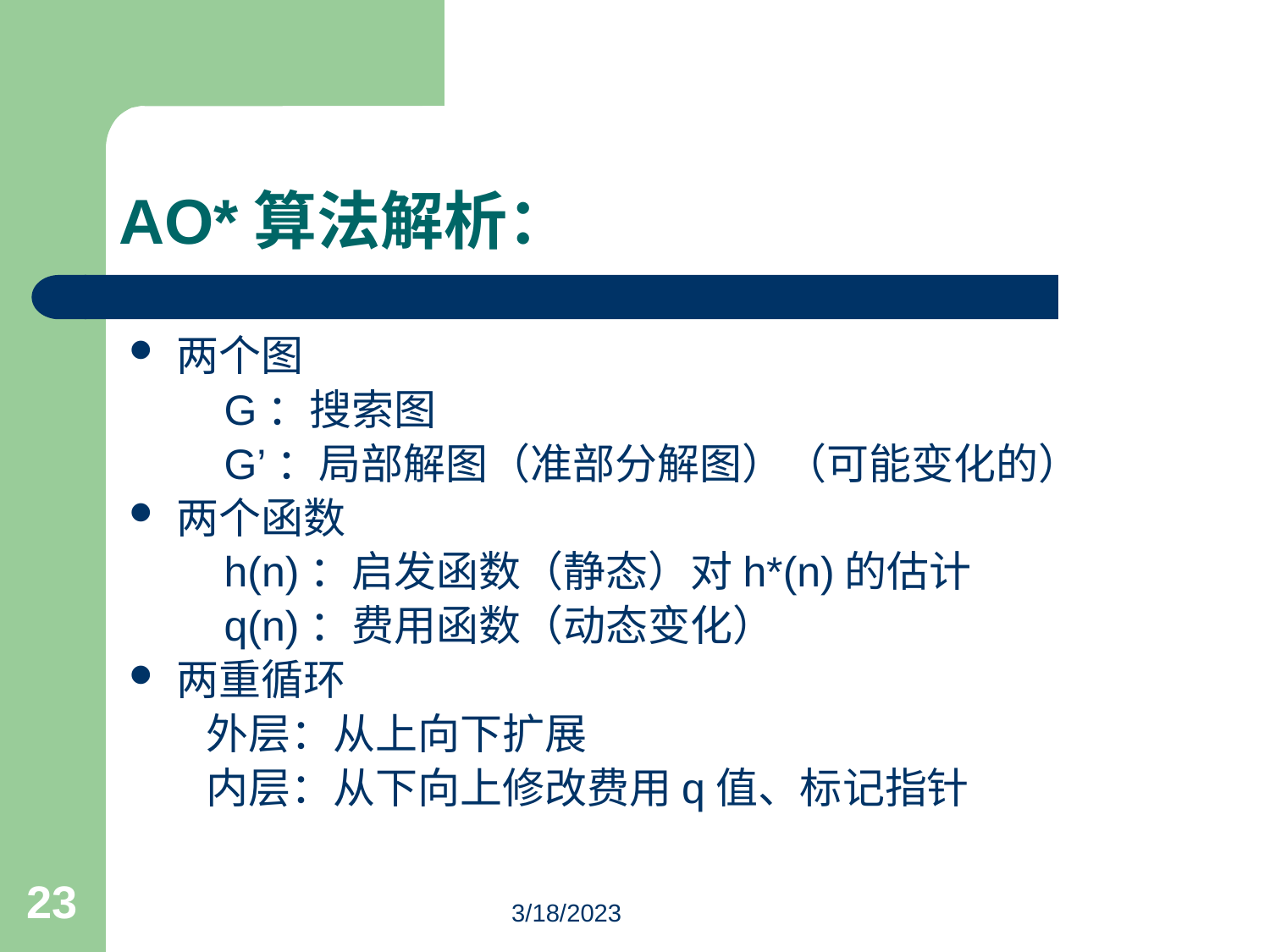

# AO*算法解析：
两个图
        G：搜索图
        G’：局部解图（准部分解图）（可能变化的）
两个函数
        h(n)：启发函数（静态）对h*(n)的估计
        q(n)：费用函数（动态变化）
两重循环
       外层：从上向下扩展
       内层：从下向上修改费用q值、标记指针

23
3/18/2023